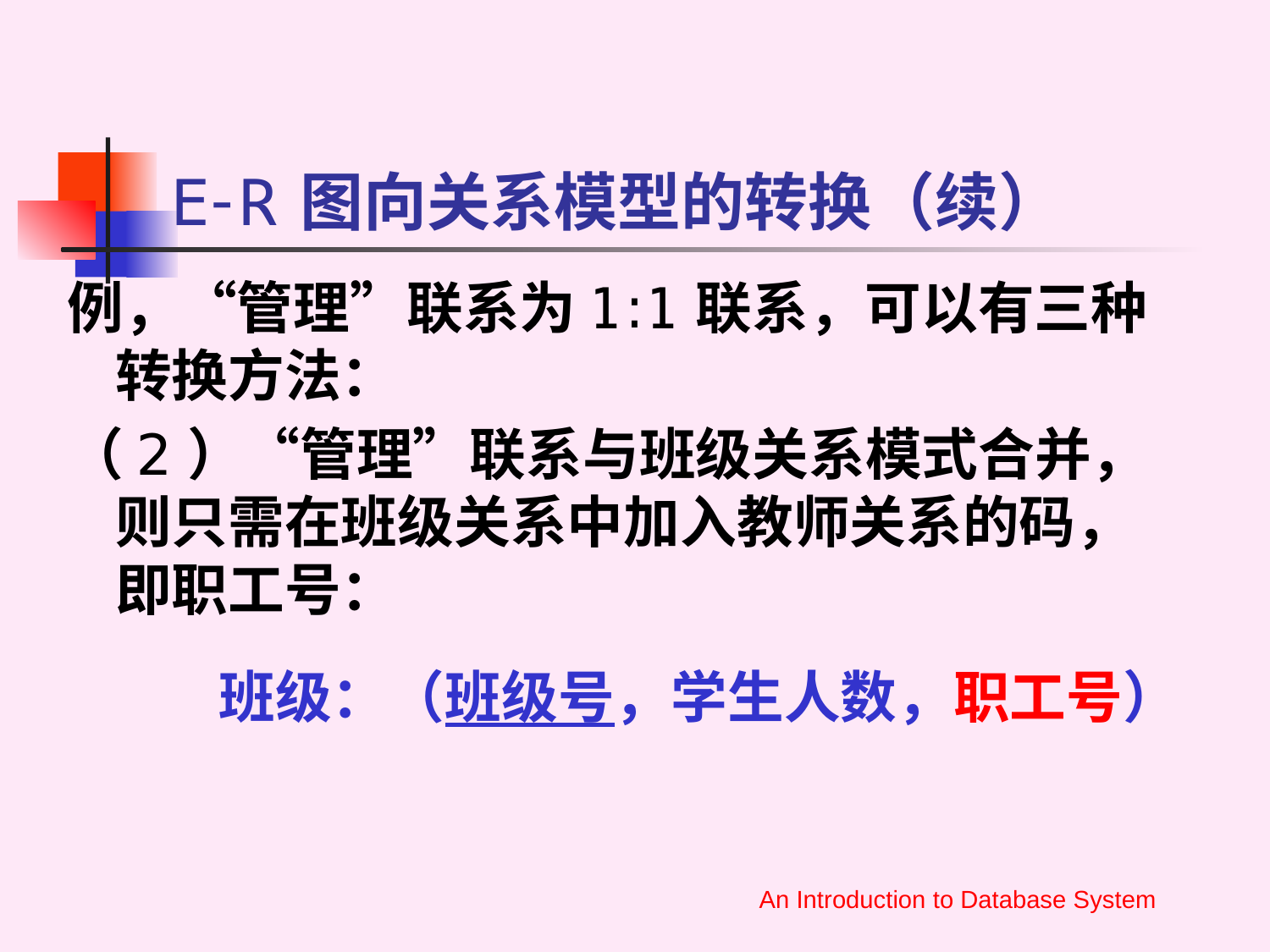

# E-R图向关系模型的转换（续）
例，“管理”联系为1:1联系，可以有三种转换方法：
（2）“管理”联系与班级关系模式合并，则只需在班级关系中加入教师关系的码，即职工号：
　班级：（班级号，学生人数，职工号）

An Introduction to Database System